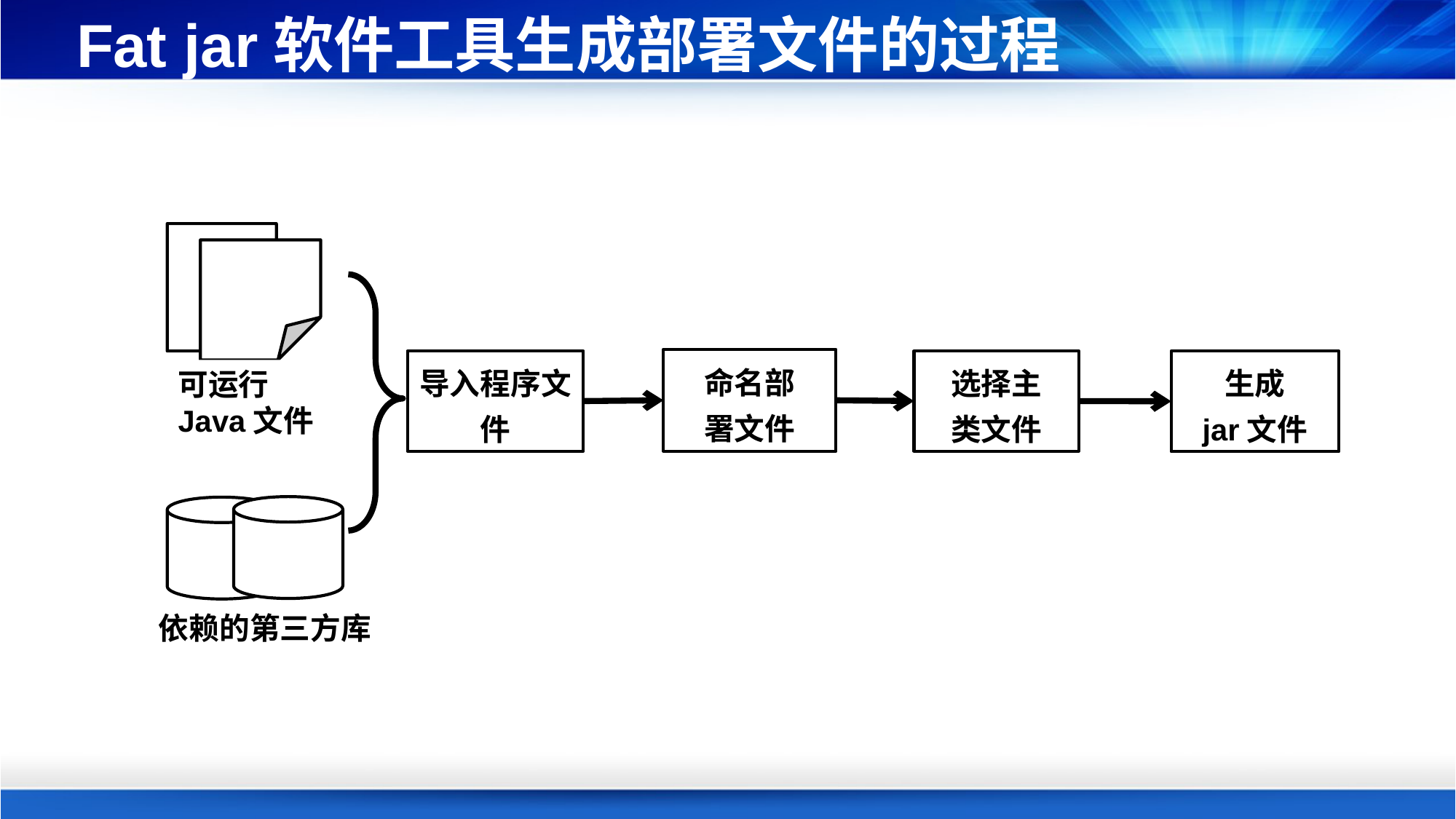

# Fat jar软件工具生成部署文件的过程

命名部
署文件
导入程序文件
选择主
类文件
生成
jar文件
可运行
Java文件

依赖的第三方库